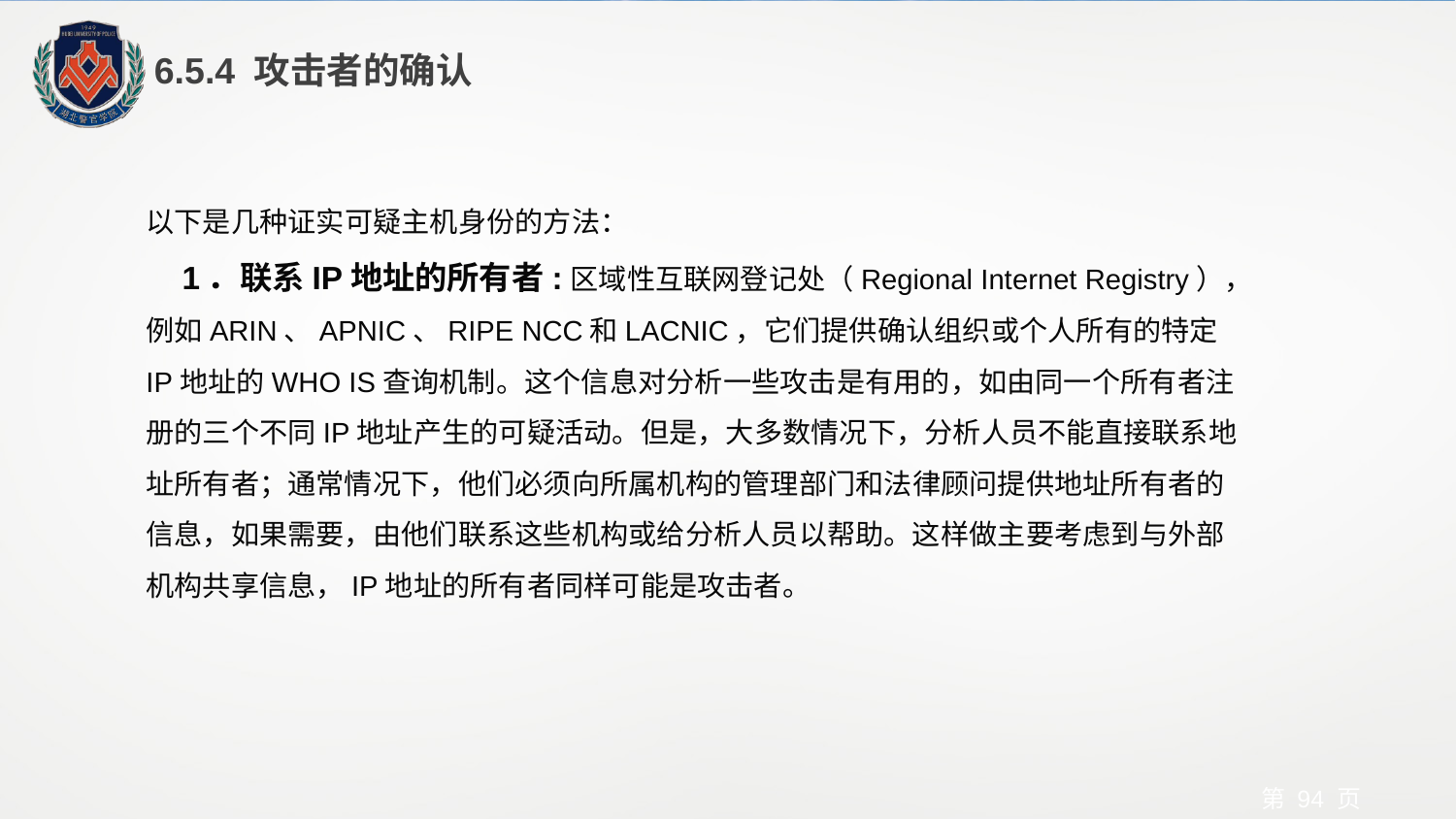

6.5.4 攻击者的确认
以下是几种证实可疑主机身份的方法：
    1．联系IP地址的所有者:区域性互联网登记处（Regional Internet Registry），例如ARIN、APNIC、RIPE NCC和LACNIC，它们提供确认组织或个人所有的特定IP地址的WHO IS查询机制。这个信息对分析一些攻击是有用的，如由同一个所有者注册的三个不同IP地址产生的可疑活动。但是，大多数情况下，分析人员不能直接联系地址所有者；通常情况下，他们必须向所属机构的管理部门和法律顾问提供地址所有者的信息，如果需要，由他们联系这些机构或给分析人员以帮助。这样做主要考虑到与外部机构共享信息，IP地址的所有者同样可能是攻击者。